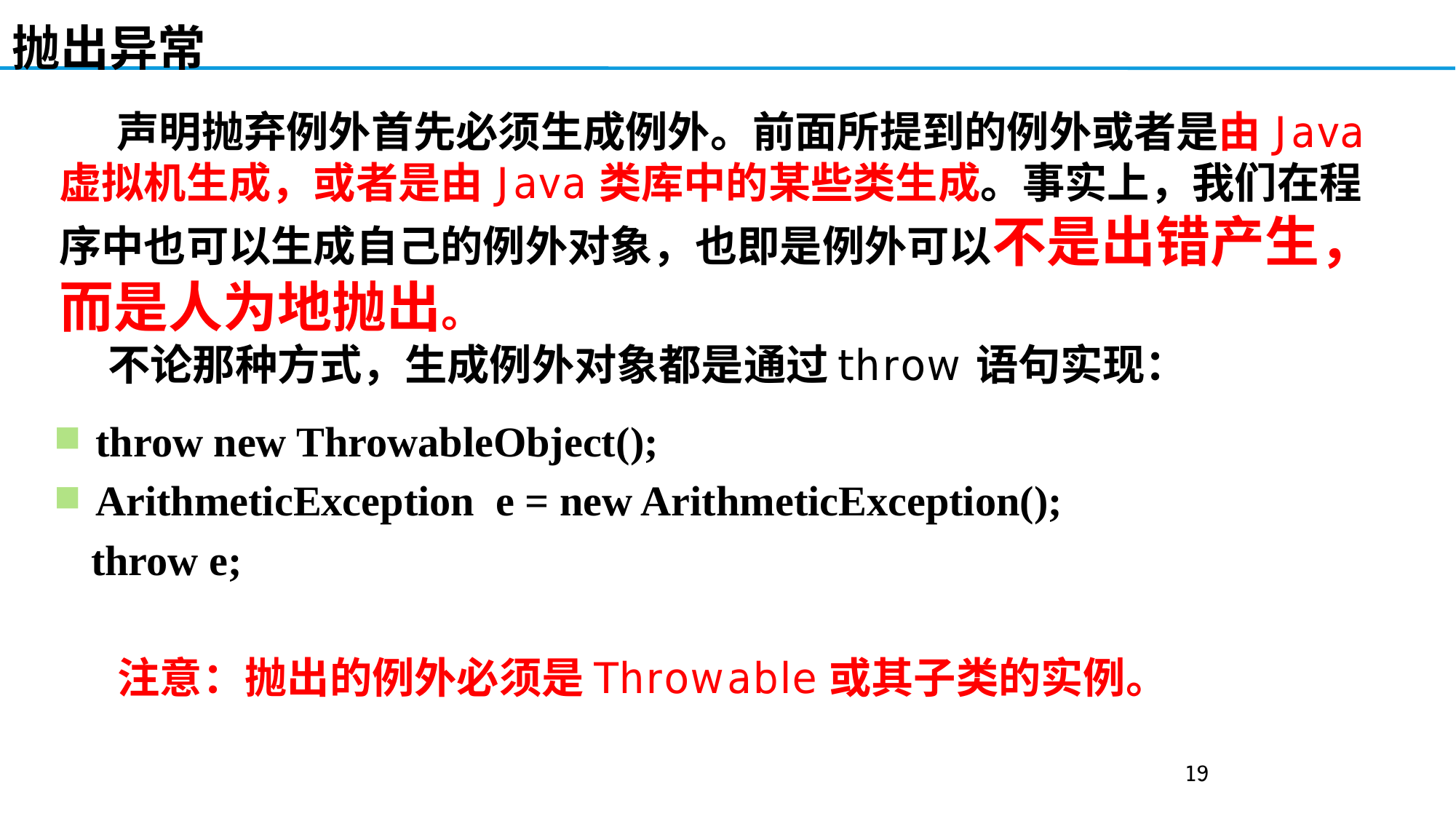

抛出异常
     声明抛弃例外首先必须生成例外。前面所提到的例外或者是由Java虚拟机生成，或者是由Java类库中的某些类生成。事实上，我们在程序中也可以生成自己的例外对象，也即是例外可以不是出错产生，而是人为地抛出。
    不论那种方式，生成例外对象都是通过throw语句实现：

 throw new ThrowableObject();
 ArithmeticException  e = new ArithmeticException();
   throw e;

     注意：抛出的例外必须是Throwable或其子类的实例。
19